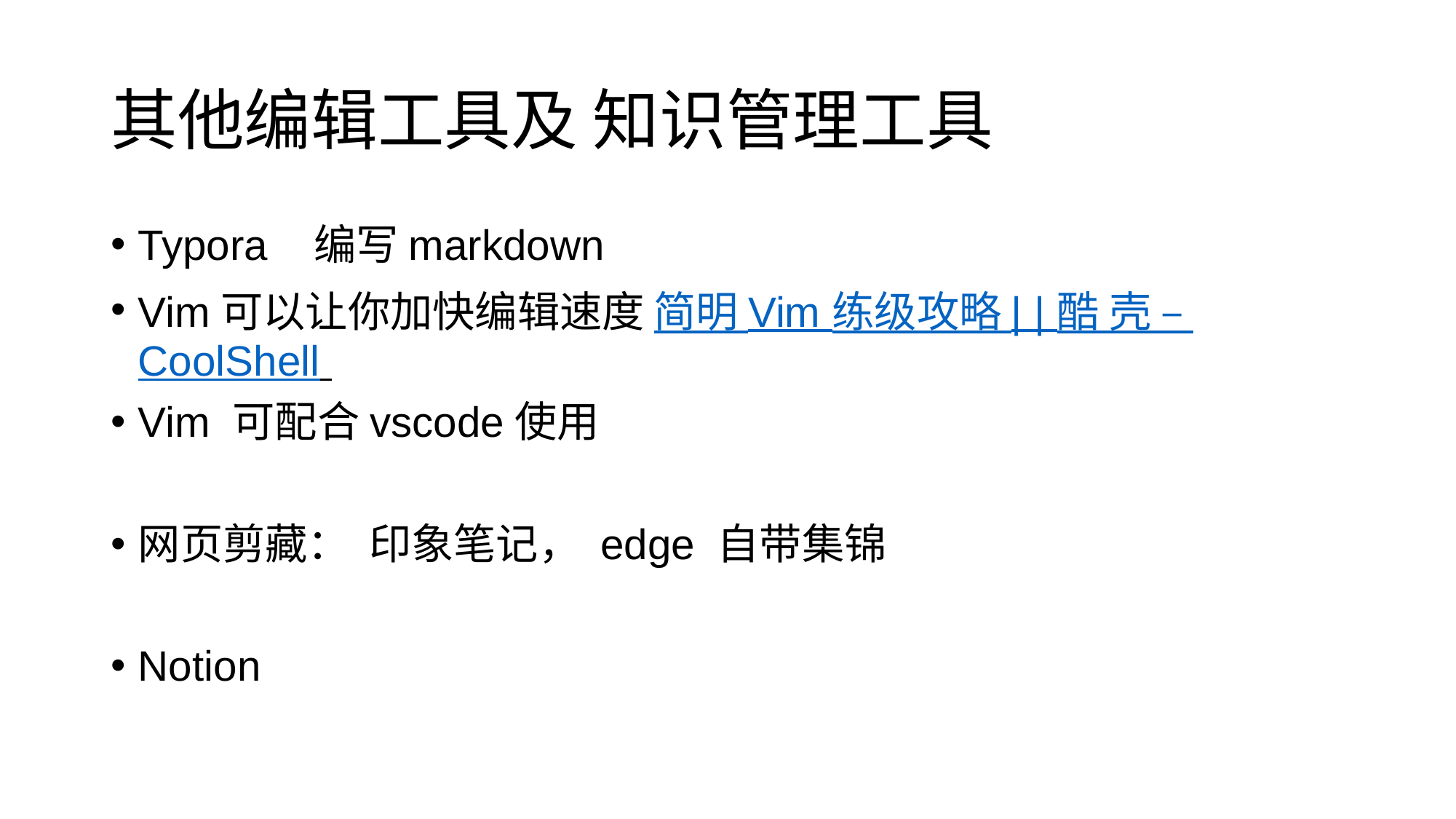

# 其他编辑工具及 知识管理工具
Typora   编写markdown
Vim可以让你加快编辑速度 简明 Vim 练级攻略 | | 酷 壳 – CoolShell
Vim 可配合vscode使用

网页剪藏：  印象笔记， edge 自带集锦

Notion